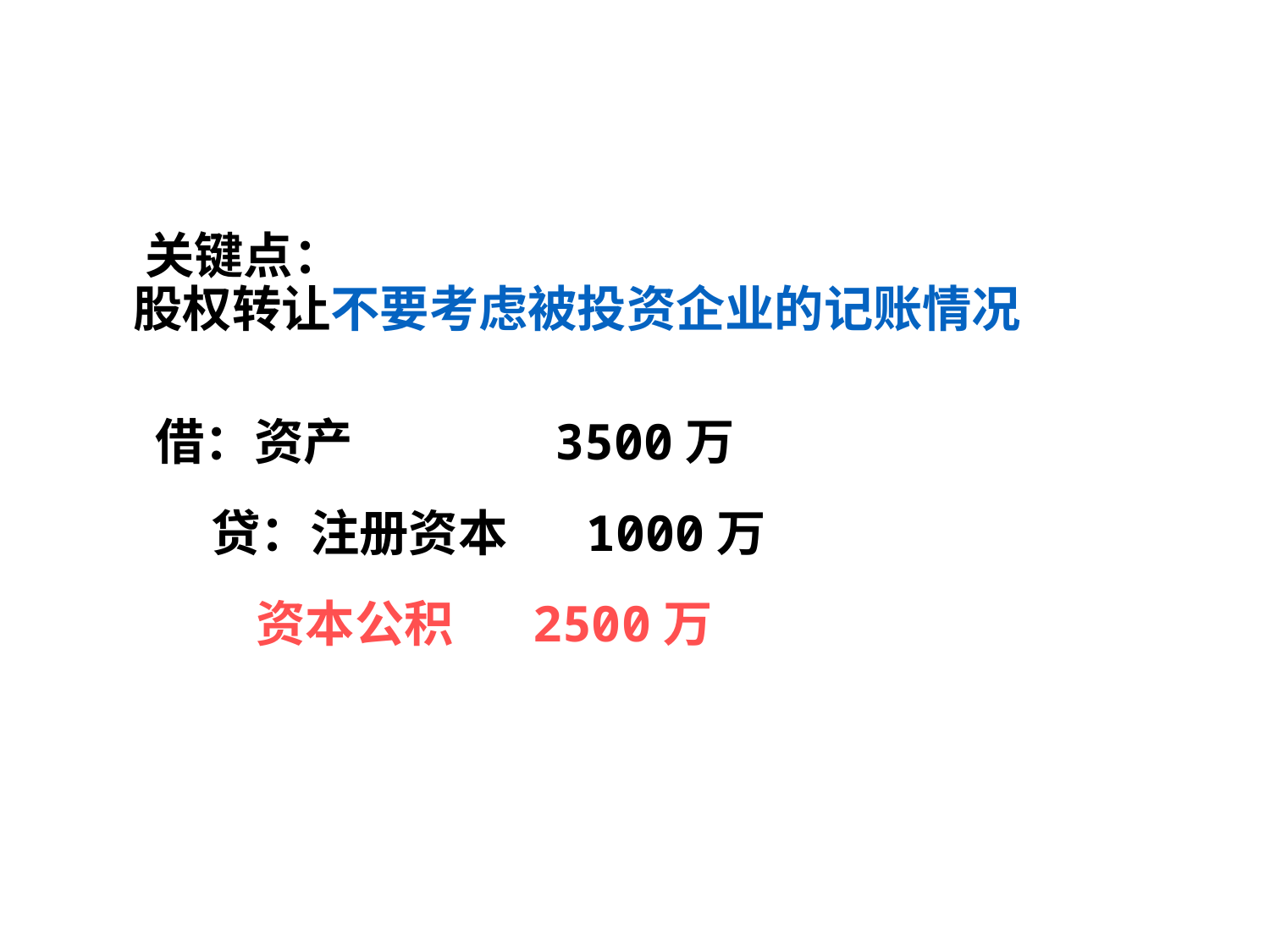

#
     关键点：
  股权转让不要考虑被投资企业的记账情况

     借：资产                 3500万
          贷：注册资本      1000万
              资本公积      2500万